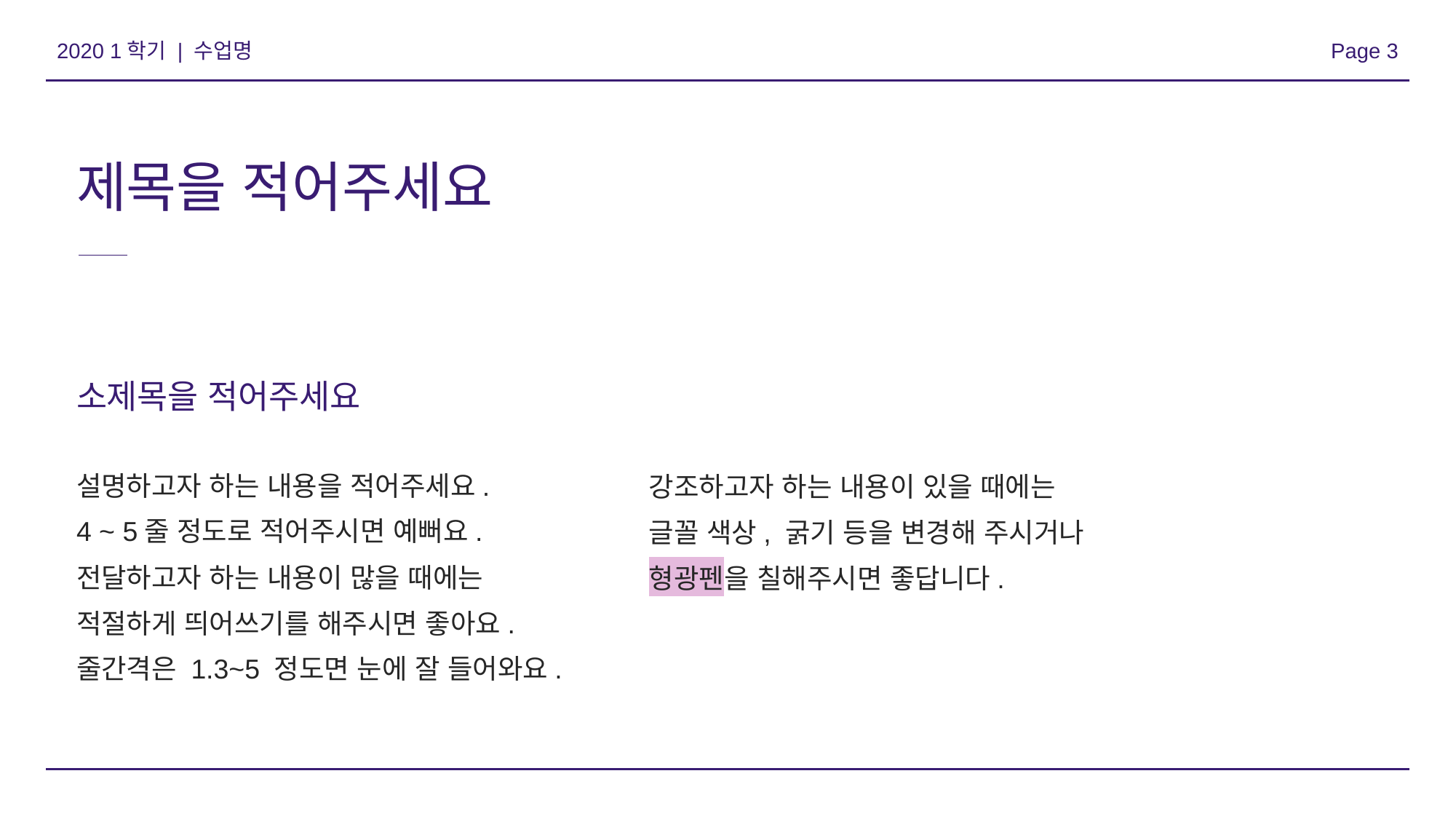

Page 3
2020 1학기 | 수업명
제목을 적어주세요
소제목을 적어주세요

설명하고자 하는 내용을 적어주세요.
4 ~ 5줄 정도로 적어주시면 예뻐요.
전달하고자 하는 내용이 많을 때에는
적절하게 띄어쓰기를 해주시면 좋아요.
줄간격은 1.3~5 정도면 눈에 잘 들어와요.
강조하고자 하는 내용이 있을 때에는
글꼴 색상, 굵기 등을 변경해 주시거나
형광펜을 칠해주시면 좋답니다.